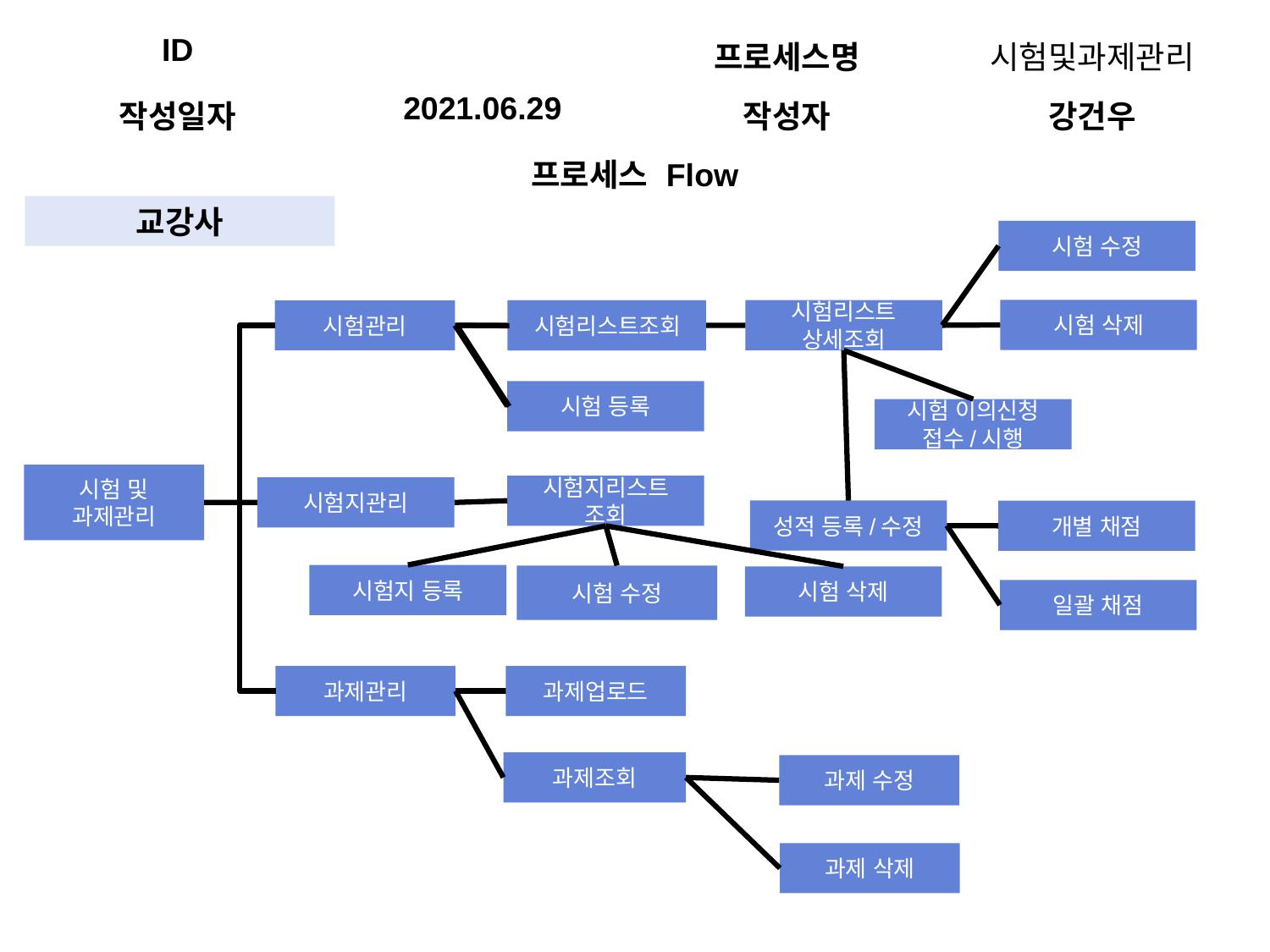

| ID |  | 프로세스명 | 시험및과제관리 |
| --- | --- | --- | --- |
| 작성일자 | 2021.06.29 | 작성자 | 강건우 |
| 프로세스 Flow |  |  |  |
교강사
시험 수정
시험 삭제
시험리스트
상세조회
시험관리
시험리스트조회
시험리스트조회
시험 등록
시험 이의신청
접수/시행
시험 및 과제관리
시험지리스트
조회
시험지관리
성적 등록/수정
개별 채점
시험지 등록
시험 수정
시험 삭제
일괄 채점
과제관리
과제업로드
과제조회
과제 수정
과제 삭제